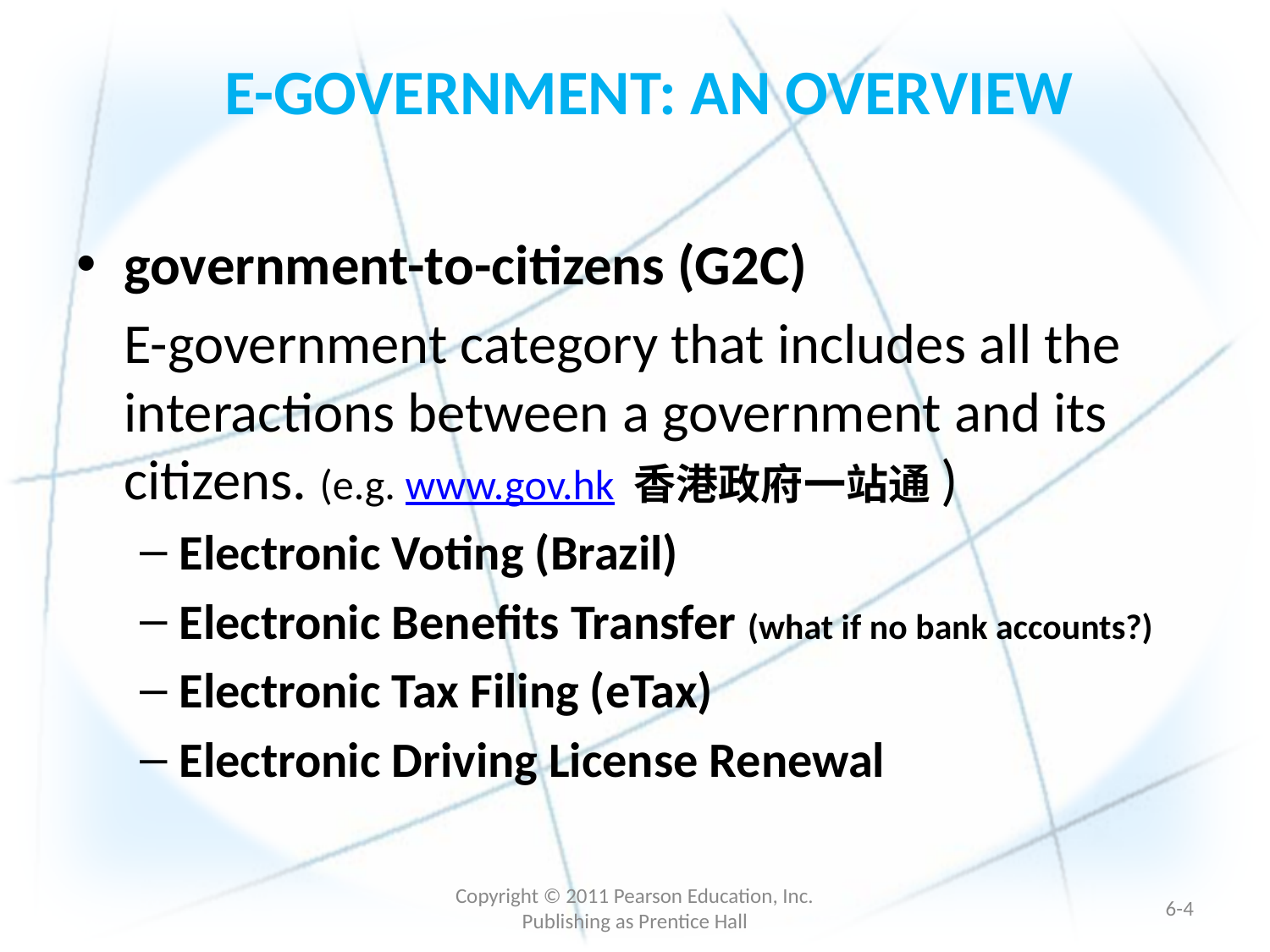

# E-GOVERNMENT: AN OVERVIEW
government-to-citizens (G2C)
	E-government category that includes all the interactions between a government and its citizens. (e.g. www.gov.hk 香港政府一站通)
Electronic Voting (Brazil)
Electronic Benefits Transfer (what if no bank accounts?)
Electronic Tax Filing (eTax)
Electronic Driving License Renewal
Copyright © 2011 Pearson Education, Inc. Publishing as Prentice Hall
6-4